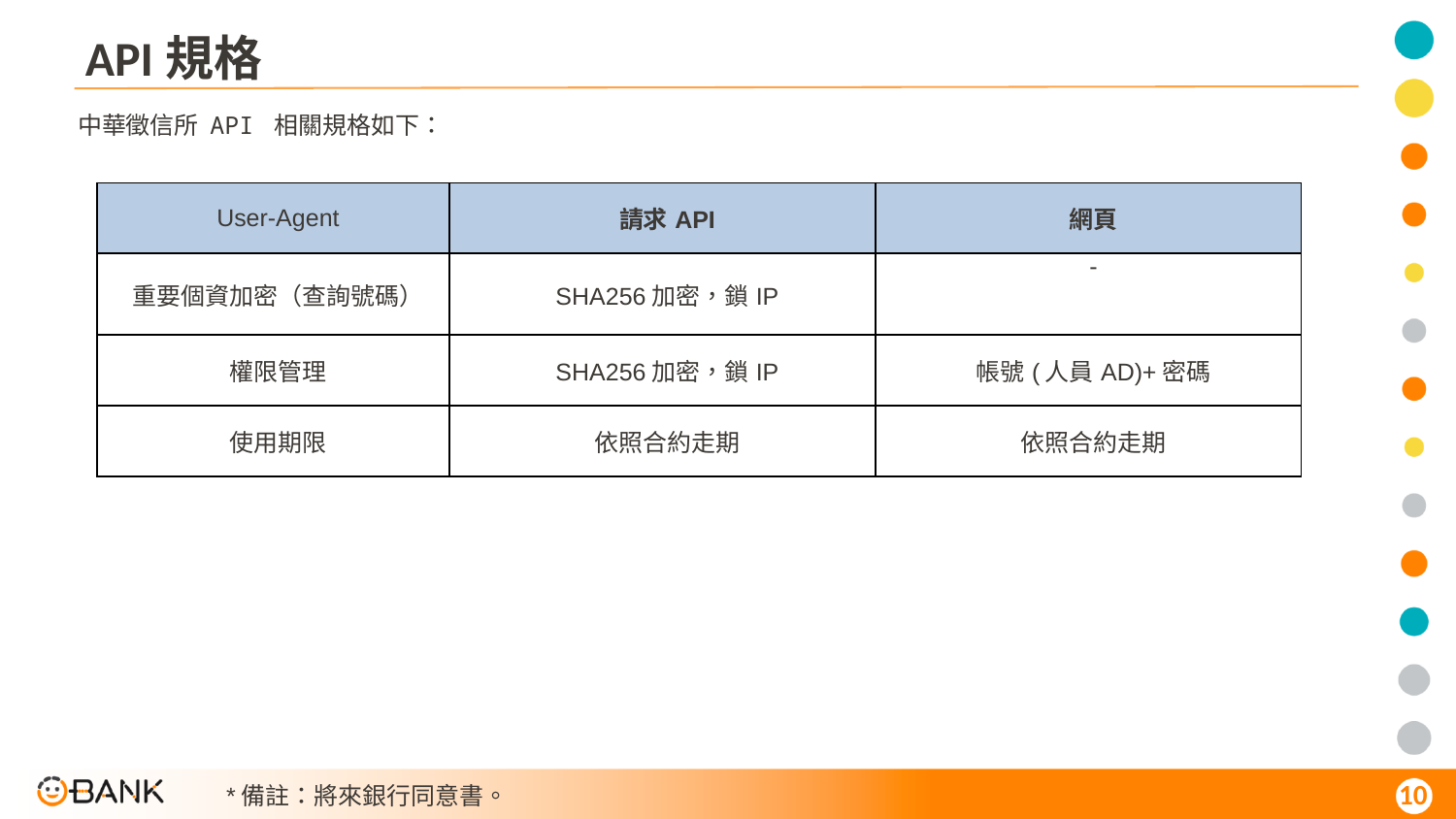

API規格

中華徵信所 API 相關規格如下：

| User-Agent | 請求API | 網頁 |
| --- | --- | --- |
| 重要個資加密（查詢號碼） | SHA256加密，鎖IP | - |
| 權限管理 | SHA256加密，鎖IP | 帳號(人員AD)+密碼 |
| 使用期限 | 依照合約走期 | 依照合約走期 |
*備註：將來銀行同意書。